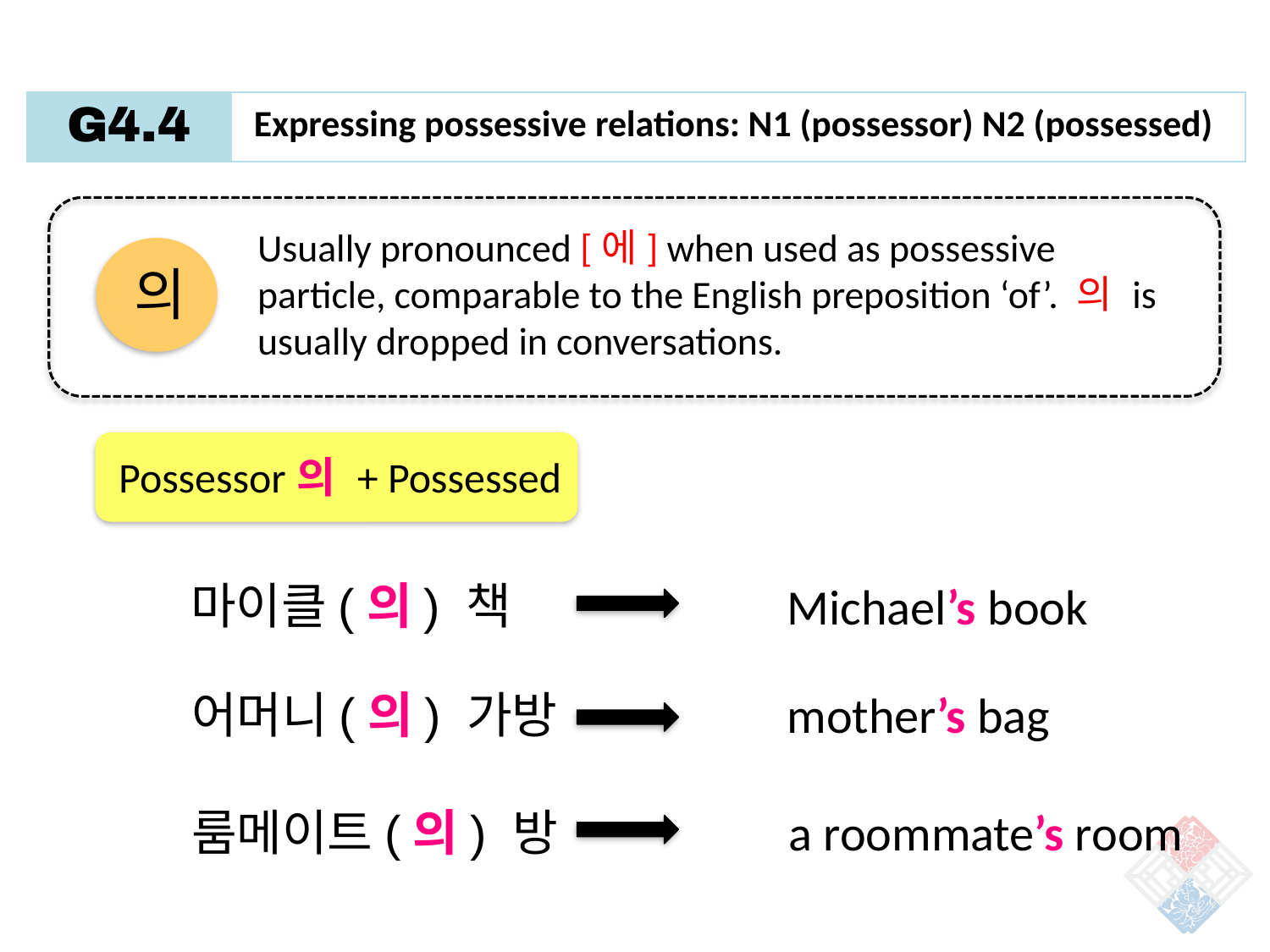

| G4.4 | Expressing possessive relations: N1 (possessor) N2 (possessed) |
| --- | --- |

Usually pronounced [에] when used as possessive particle, comparable to the English preposition ‘of’. 의 is usually dropped in conversations.

의

Possessor의 + Possessed
마이클(의) 책
Michael’s book

mother’s bag
어머니(의) 가방

룸메이트(의) 방
a roommate’s room